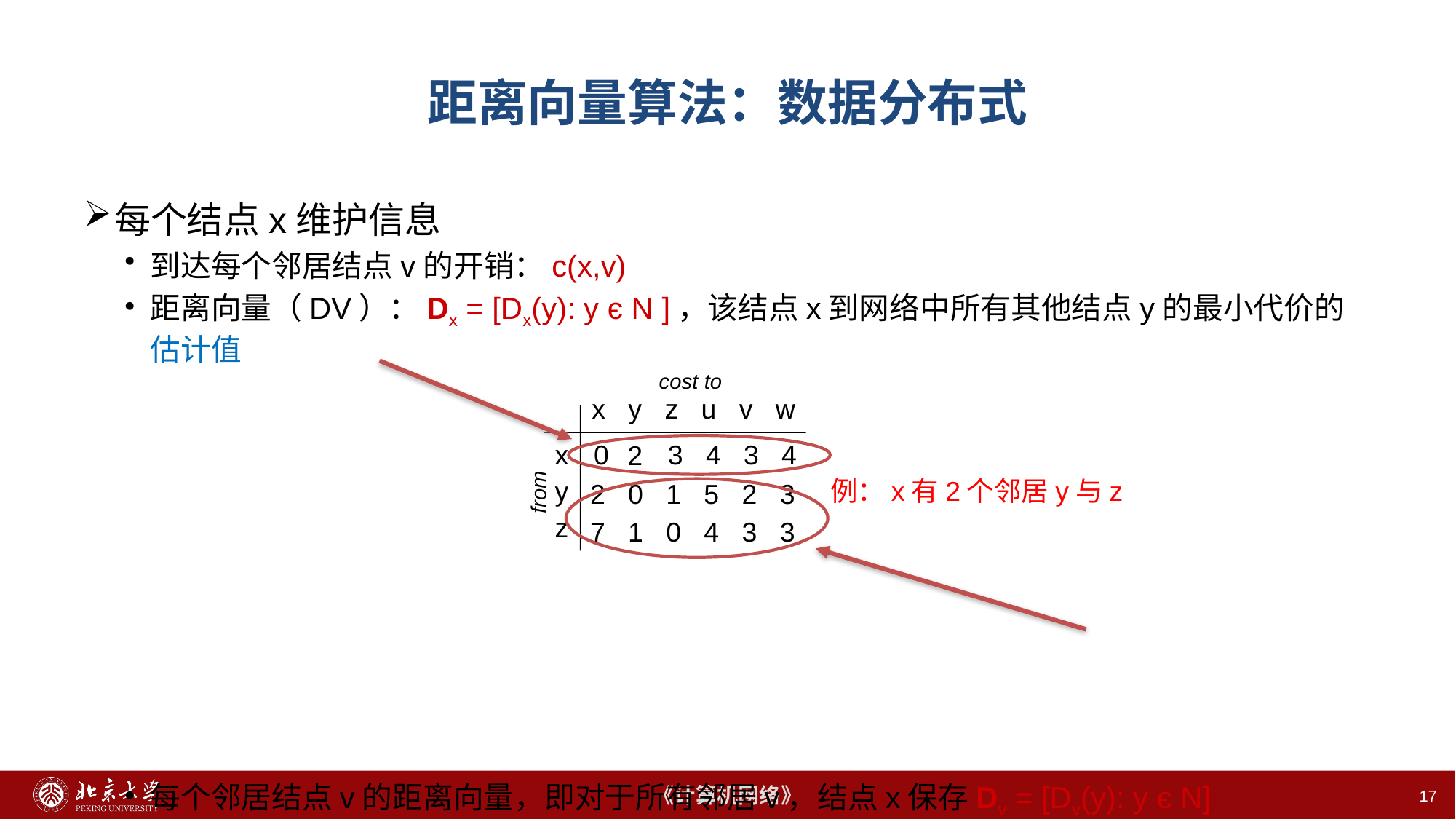

# 距离向量算法：数据分布式
每个结点x维护信息
到达每个邻居结点v的开销：c(x,v)
距离向量（DV）：Dx = [Dx(y): y є N ]，该结点x到网络中所有其他结点y的最小代价的估计值

每个邻居结点v的距离向量，即对于所有邻居v，结点x保存Dv = [Dv(y): y є N]
cost to
x   y   z   u   v   w

x
0
3   4   3   4

2

y
例：x有2个邻居y与z
2   0   1   5   2   3
from

z
7   1   0   4   3   3
17